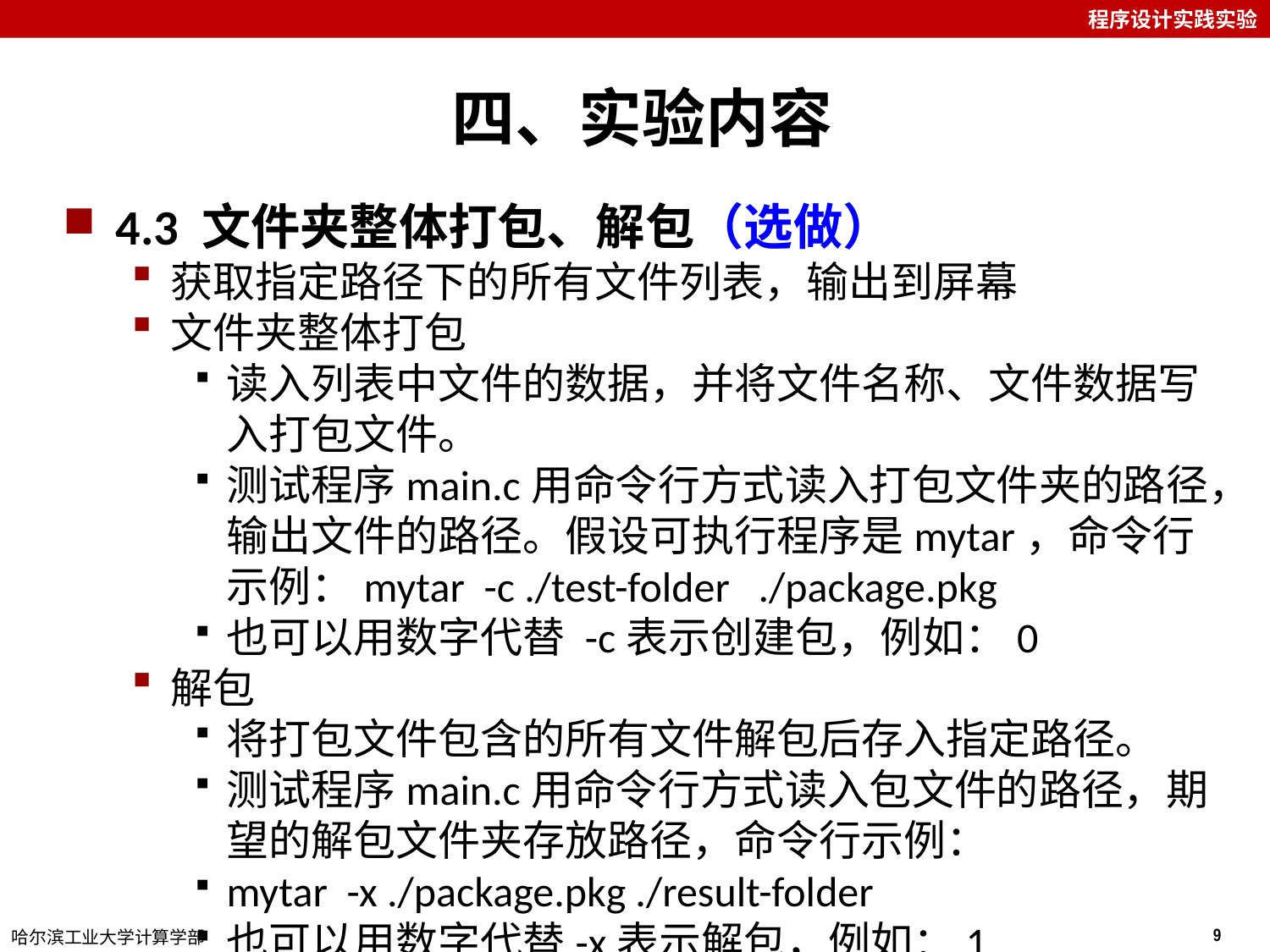

# 四、实验内容
4.3 文件夹整体打包、解包（选做）
获取指定路径下的所有文件列表，输出到屏幕
文件夹整体打包
读入列表中文件的数据，并将文件名称、文件数据写入打包文件。
测试程序main.c用命令行方式读入打包文件夹的路径，输出文件的路径。假设可执行程序是mytar，命令行示例：mytar  -c ./test-folder   ./package.pkg
也可以用数字代替 -c表示创建包，例如：0
解包
将打包文件包含的所有文件解包后存入指定路径。
测试程序main.c用命令行方式读入包文件的路径，期望的解包文件夹存放路径，命令行示例：
mytar  -x ./package.pkg ./result-folder
也可以用数字代替-x表示解包，例如：1